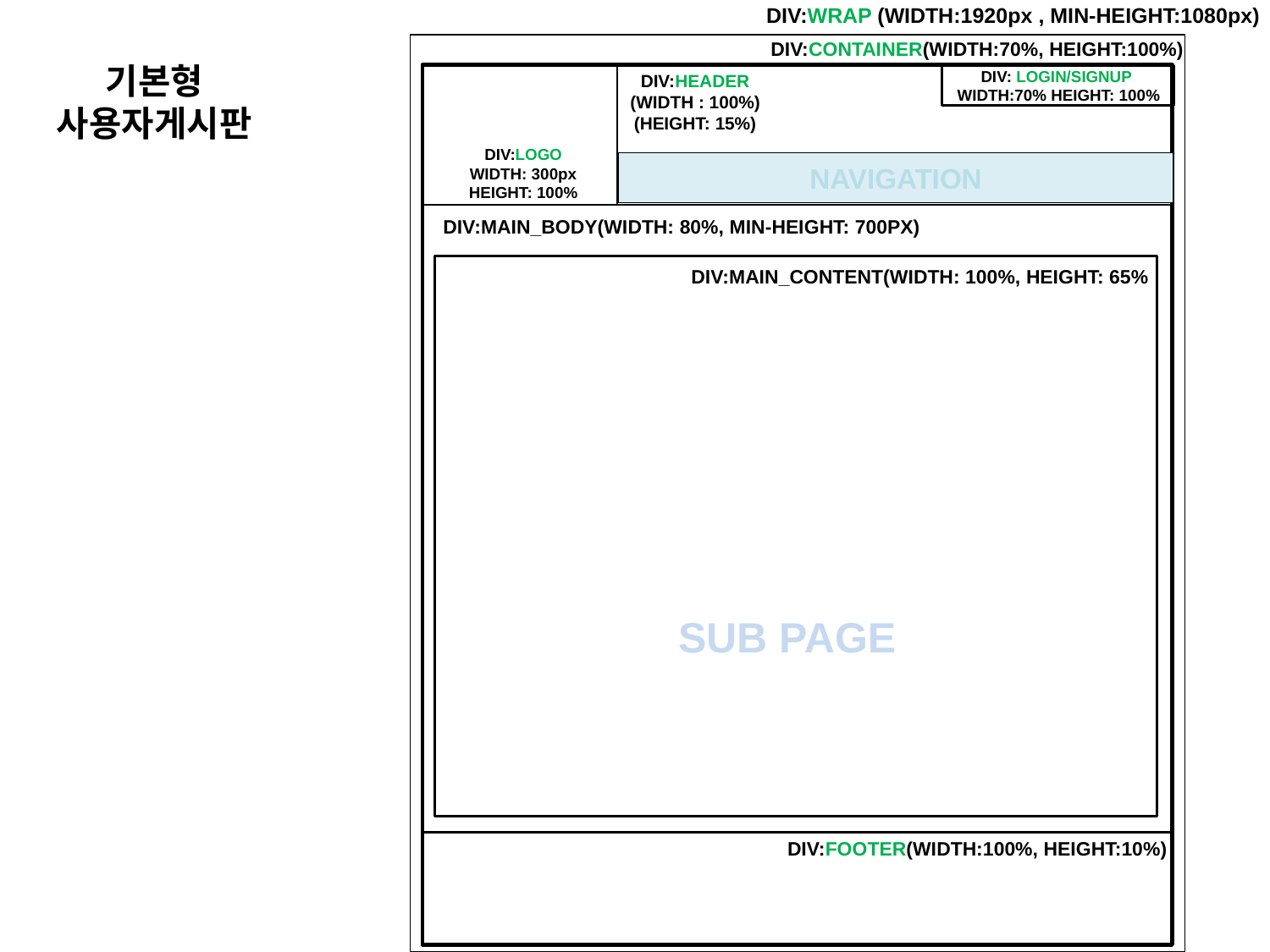

DIV:WRAP (WIDTH:1920px , MIN-HEIGHT:1080px)
DIV:CONTAINER(WIDTH:70%, HEIGHT:100%)

기본형
사용자게시판
DIV: LOGIN/SIGNUP
WIDTH:70% HEIGHT: 100%

DIV:HEADER
(WIDTH : 100%)
(HEIGHT: 15%)
DIV:LOGO
WIDTH: 300px
HEIGHT: 100%

NAVIGATION
DIV:MAIN_BODY(WIDTH: 80%, MIN-HEIGHT: 700PX)
DIV:MAIN_CONTENT(WIDTH: 100%, HEIGHT: 65%

SUB PAGE

DIV:FOOTER(WIDTH:100%, HEIGHT:10%)